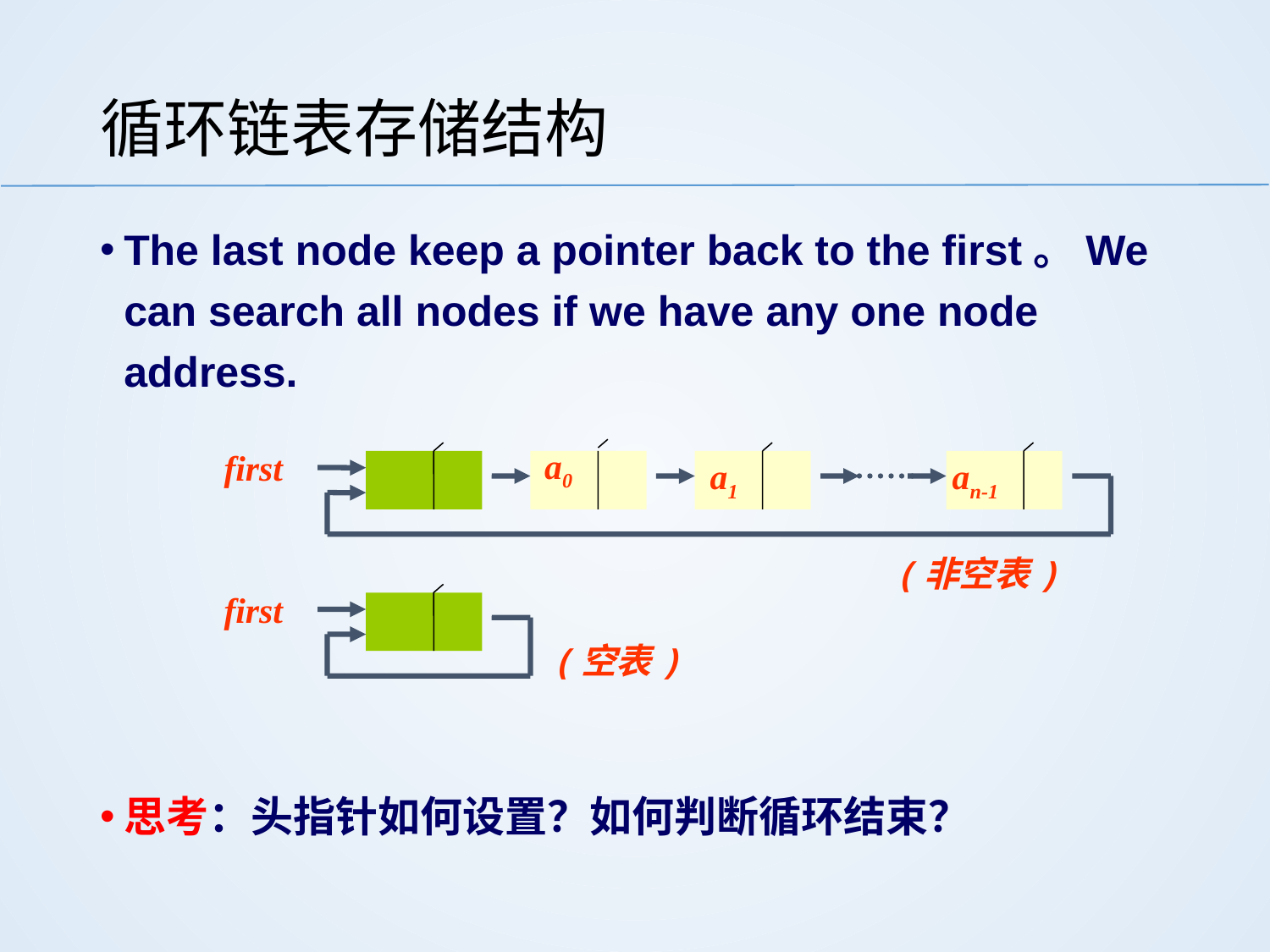

# 循环链表存储结构
The last node keep a pointer back to the first。We can search all nodes if we have any one node address.

思考：头指针如何设置？如何判断循环结束？

a0

first

a1
an-1

(非空表)
first

(空表)